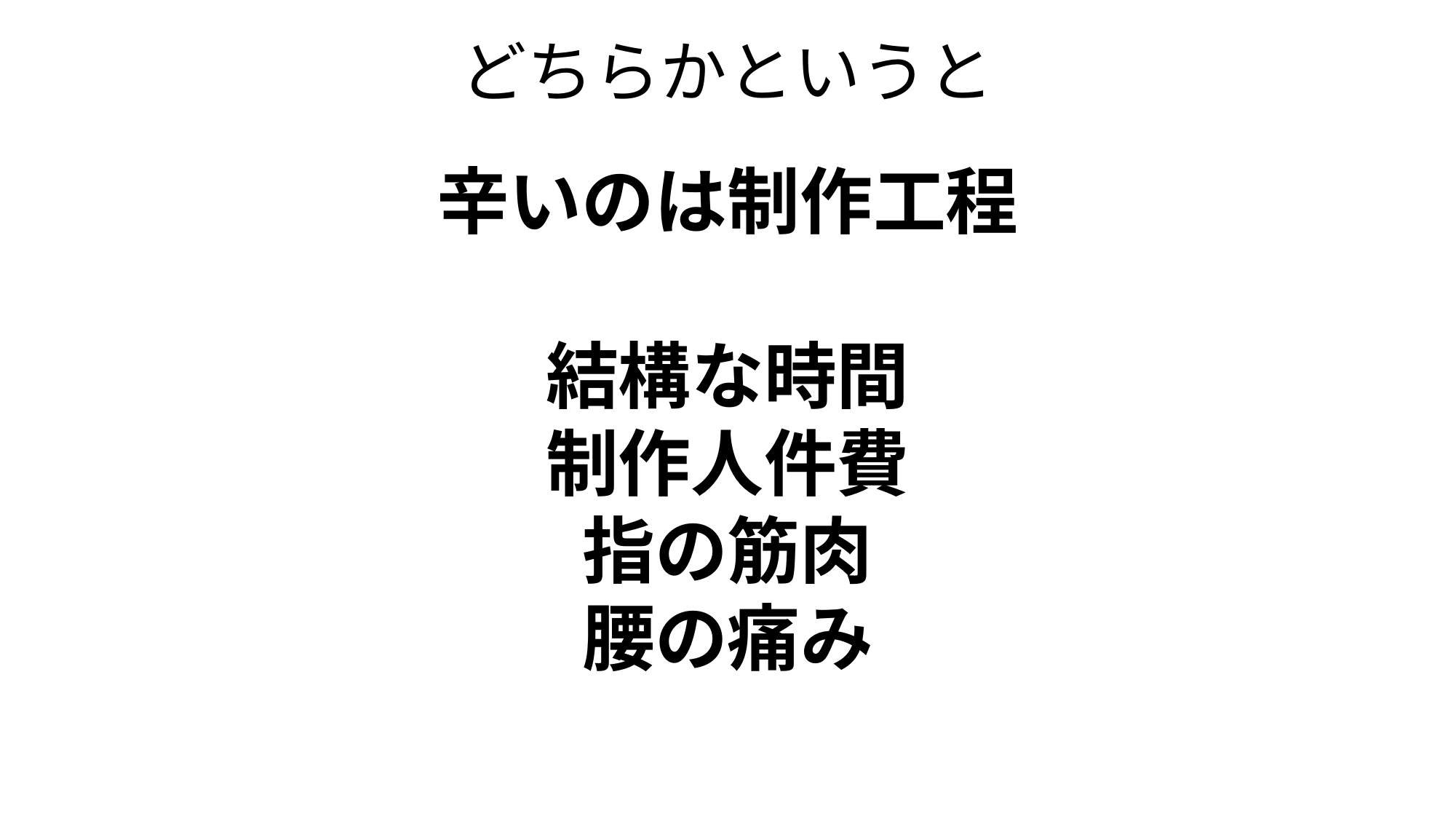

# どちらかというと
辛いのは制作工程

結構な時間
制作人件費
指の筋肉
腰の痛み